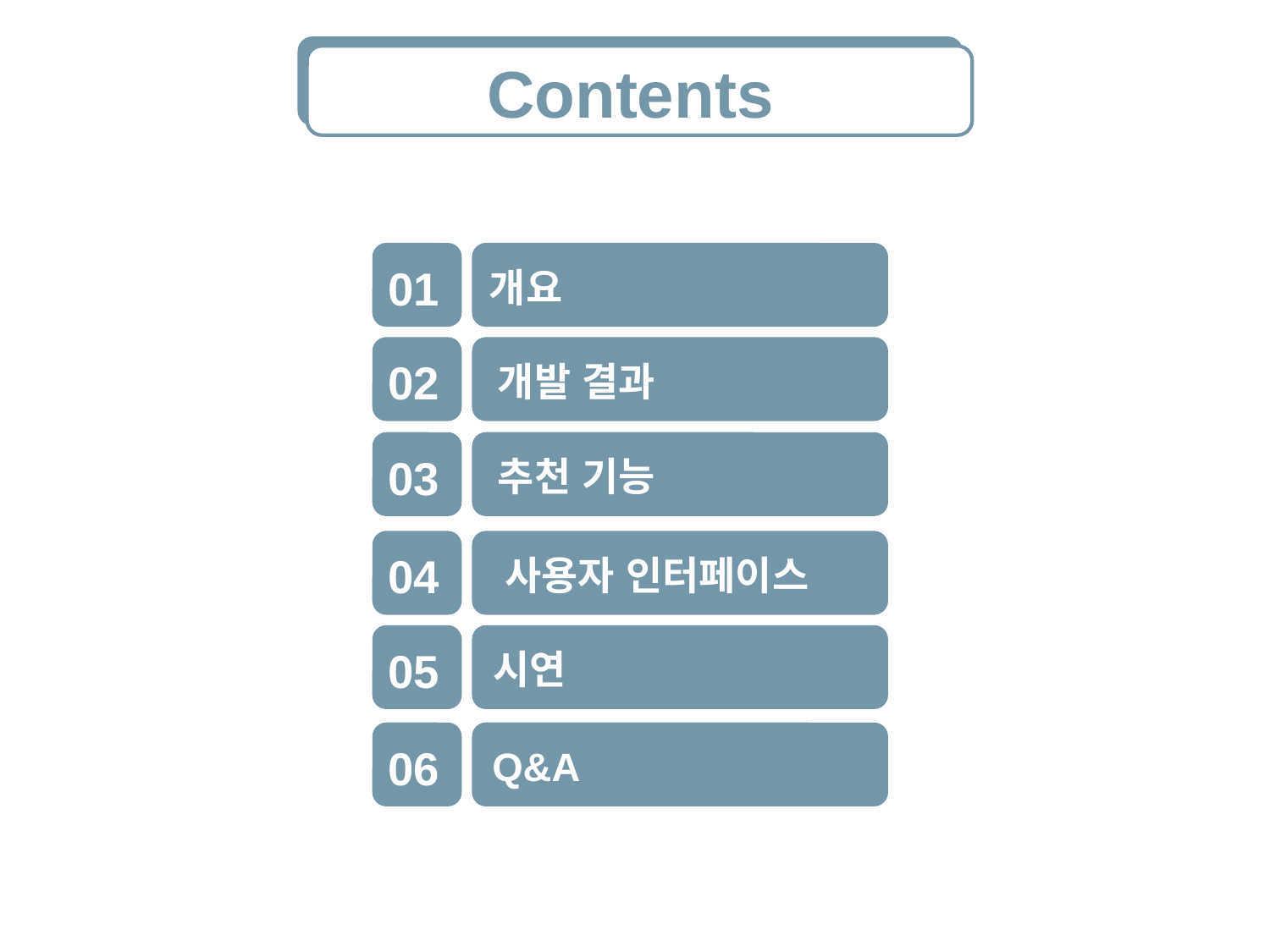

Contents

01

개요

02

개발 결과

03

추천 기능

04

사용자 인터페이스

05

시연

06

Q&A